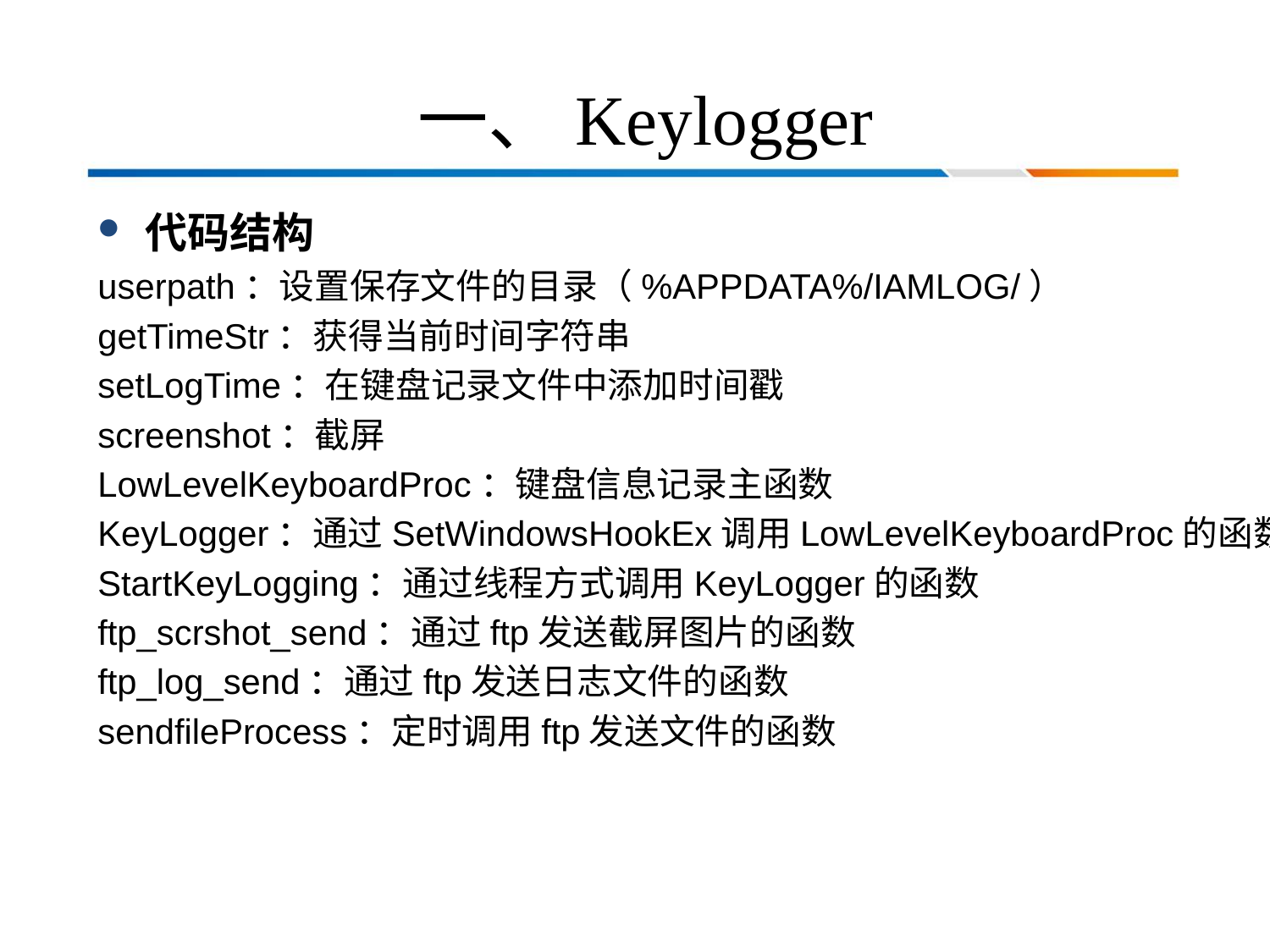

一、Keylogger
代码结构
userpath：设置保存文件的目录（%APPDATA%/IAMLOG/）
getTimeStr：获得当前时间字符串
setLogTime：在键盘记录文件中添加时间戳
screenshot：截屏
LowLevelKeyboardProc：键盘信息记录主函数
KeyLogger：通过SetWindowsHookEx调用LowLevelKeyboardProc的函数
StartKeyLogging：通过线程方式调用KeyLogger的函数
ftp_scrshot_send：通过ftp发送截屏图片的函数
ftp_log_send：通过ftp发送日志文件的函数
sendfileProcess：定时调用ftp发送文件的函数